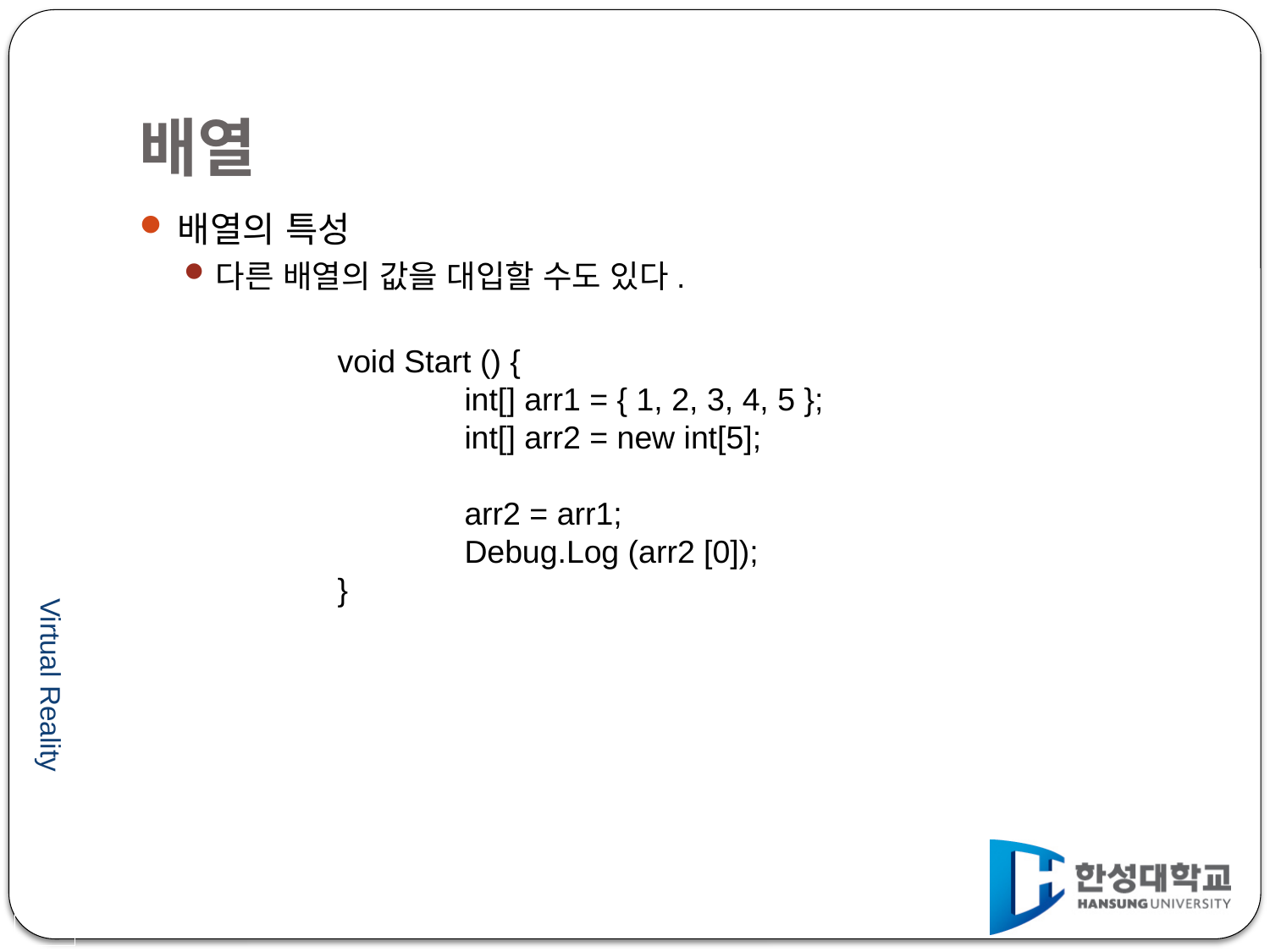

# 배열
배열의 특성
다른 배열의 값을 대입할 수도 있다.
void Start () {
	int[] arr1 = { 1, 2, 3, 4, 5 };
	int[] arr2 = new int[5];

	arr2 = arr1;
	Debug.Log (arr2 [0]);
}